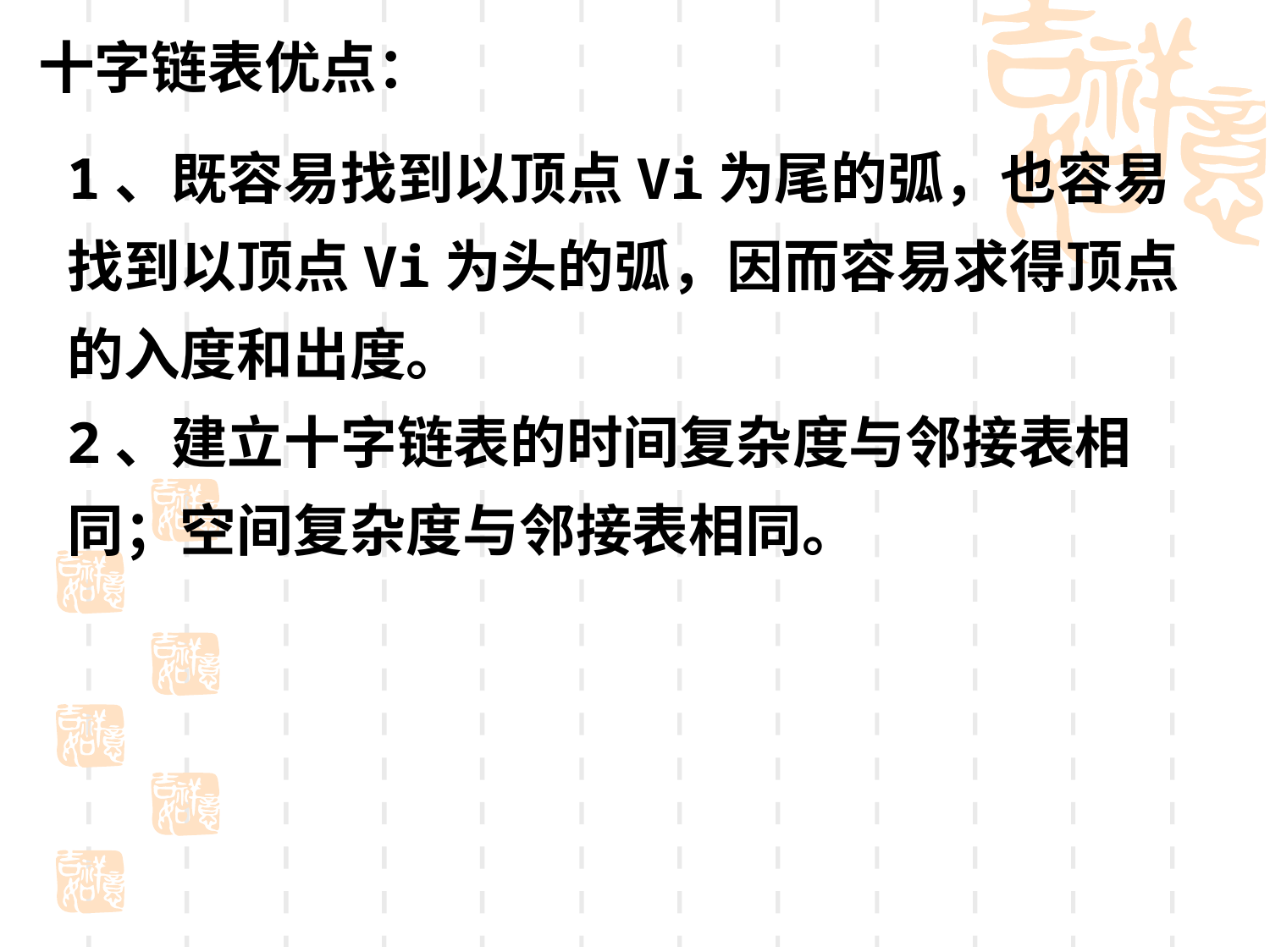

十字链表优点：
1、既容易找到以顶点Vi为尾的弧，也容易找到以顶点Vi为头的弧，因而容易求得顶点的入度和出度。
2、建立十字链表的时间复杂度与邻接表相同；空间复杂度与邻接表相同。